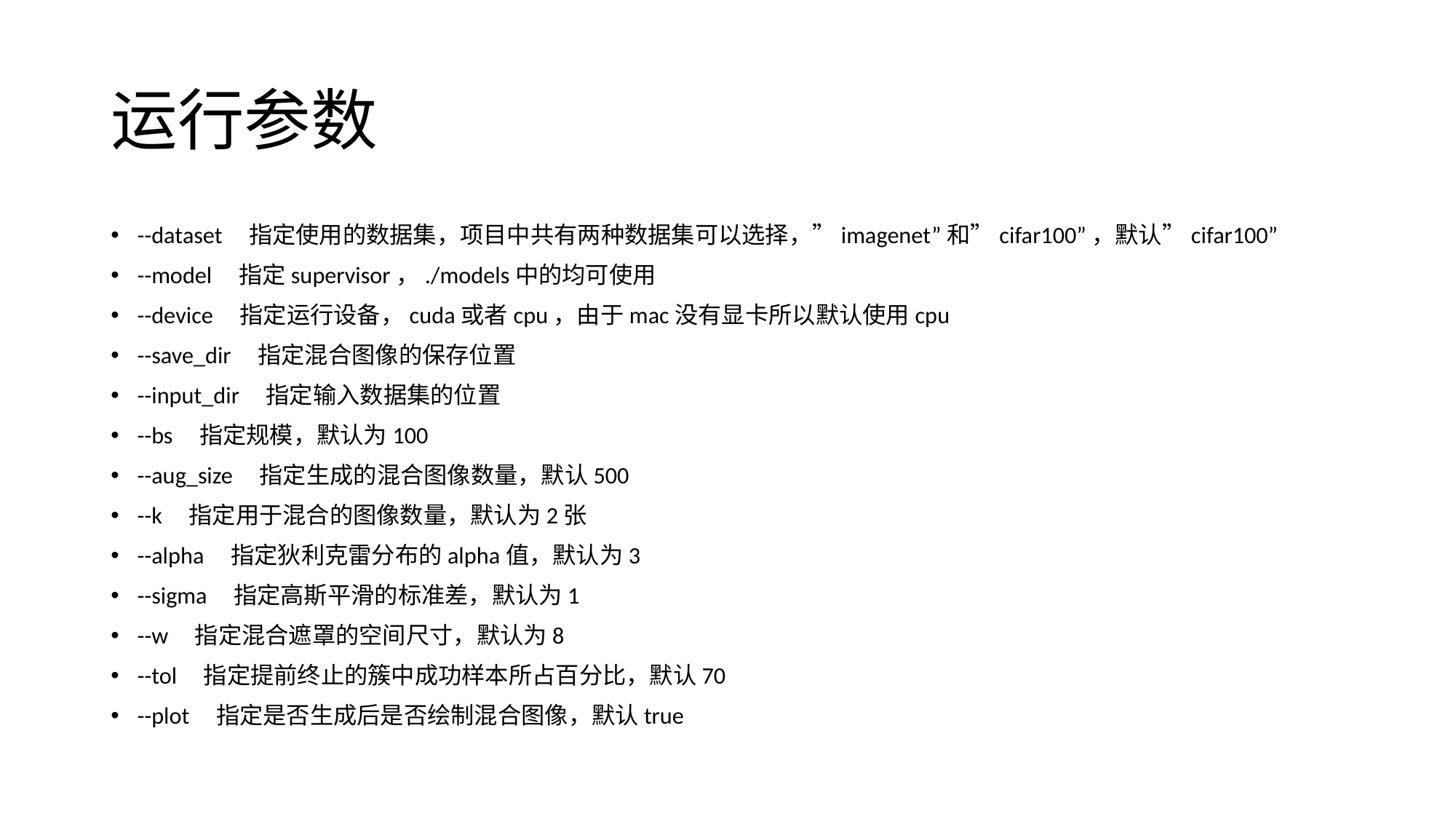

# 运行参数
--dataset    指定使用的数据集，项目中共有两种数据集可以选择，”imagenet”和”cifar100”，默认”cifar100”
--model    指定supervisor，./models中的均可使用
--device    指定运行设备，cuda或者cpu，由于mac没有显卡所以默认使用cpu
--save_dir    指定混合图像的保存位置
--input_dir    指定输入数据集的位置
--bs    指定规模，默认为100
--aug_size    指定生成的混合图像数量，默认500
--k    指定用于混合的图像数量，默认为2张
--alpha    指定狄利克雷分布的alpha值，默认为3
--sigma    指定高斯平滑的标准差，默认为1
--w    指定混合遮罩的空间尺寸，默认为8
--tol    指定提前终止的簇中成功样本所占百分比，默认70
--plot    指定是否生成后是否绘制混合图像，默认true